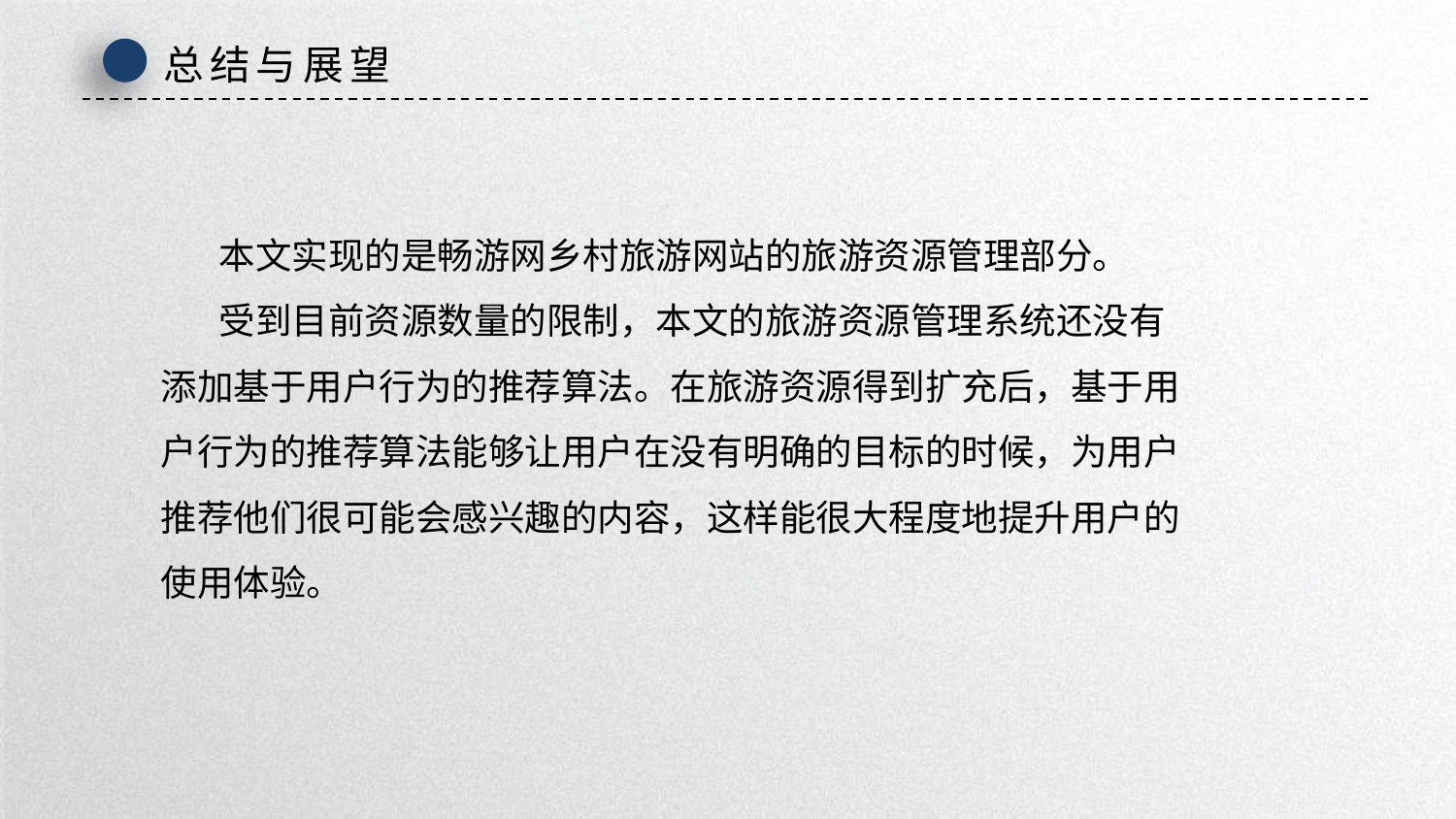

总结与展望

      本文实现的是畅游网乡村旅游网站的旅游资源管理部分。
      受到目前资源数量的限制，本文的旅游资源管理系统还没有添加基于用户行为的推荐算法。在旅游资源得到扩充后，基于用户行为的推荐算法能够让用户在没有明确的目标的时候，为用户推荐他们很可能会感兴趣的内容，这样能很大程度地提升用户的使用体验。
延时符